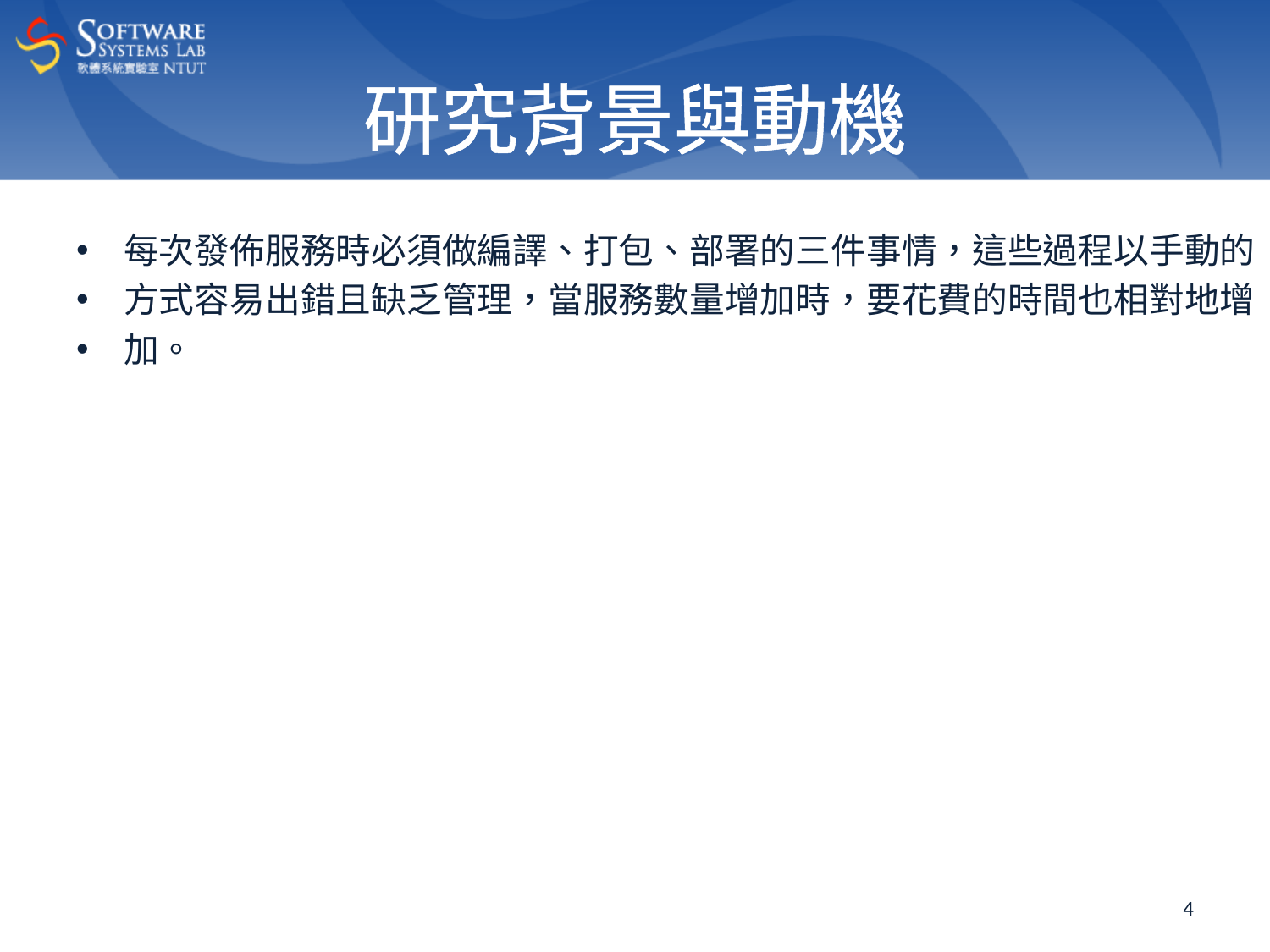

# 研究背景與動機
每次發佈服務時必須做編譯、打包、部署的三件事情，這些過程以手動的
方式容易出錯且缺乏管理，當服務數量增加時，要花費的時間也相對地增
加。
4